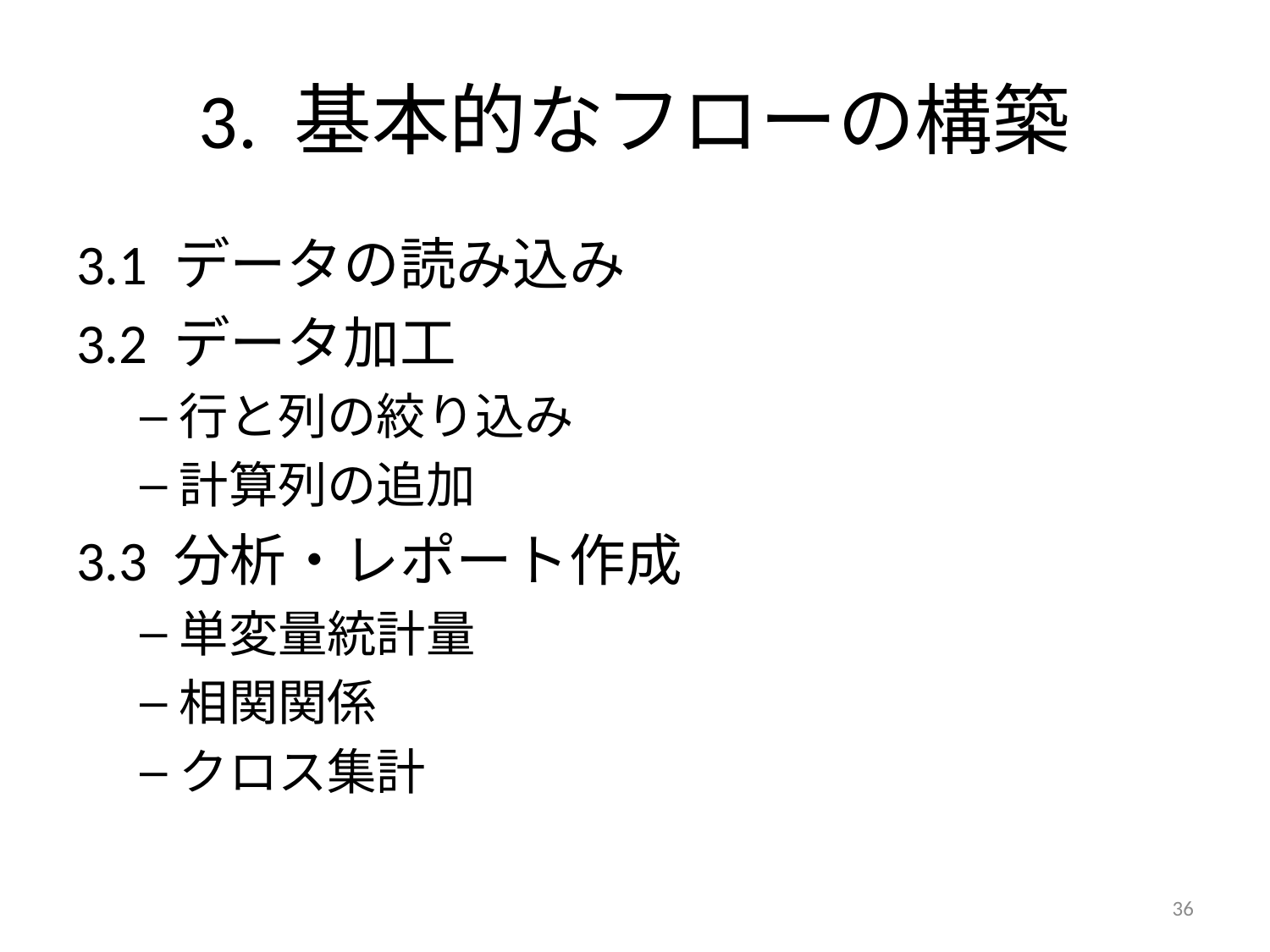

# 3. 基本的なフローの構築
3.1 データの読み込み
3.2 データ加工
行と列の絞り込み
計算列の追加
3.3 分析・レポート作成
単変量統計量
相関関係
クロス集計
36